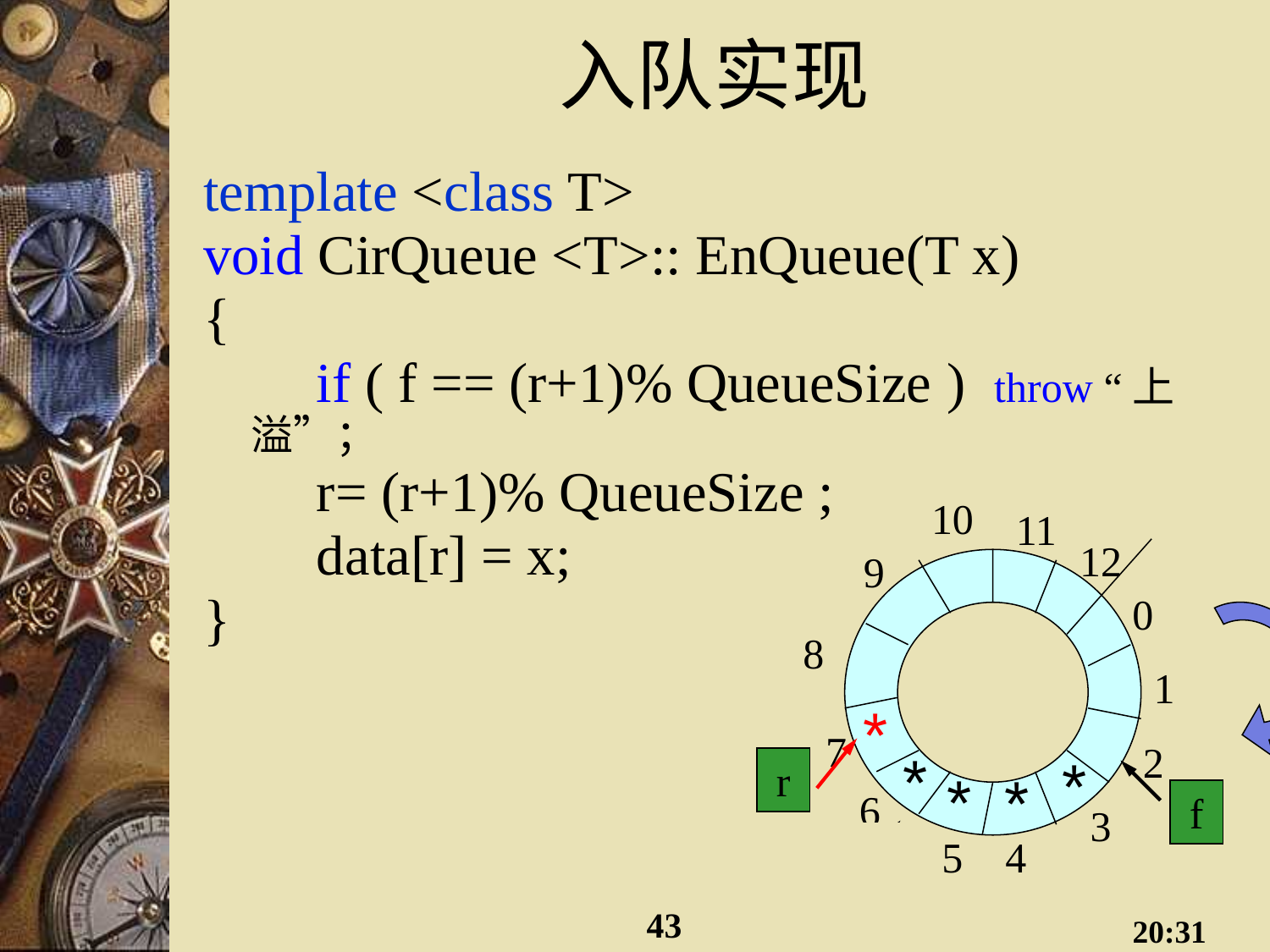

# 入队实现
template <class T>
void CirQueue <T>:: EnQueue(T x)
{
        if ( f == (r+1)% QueueSize )  throw “上溢”；
        r= (r+1)% QueueSize ;
        data[r] = x;
}

10
11
12
9

0

8

1
*

7
2
*

r
*

*
*

6
f

3

5
4

r